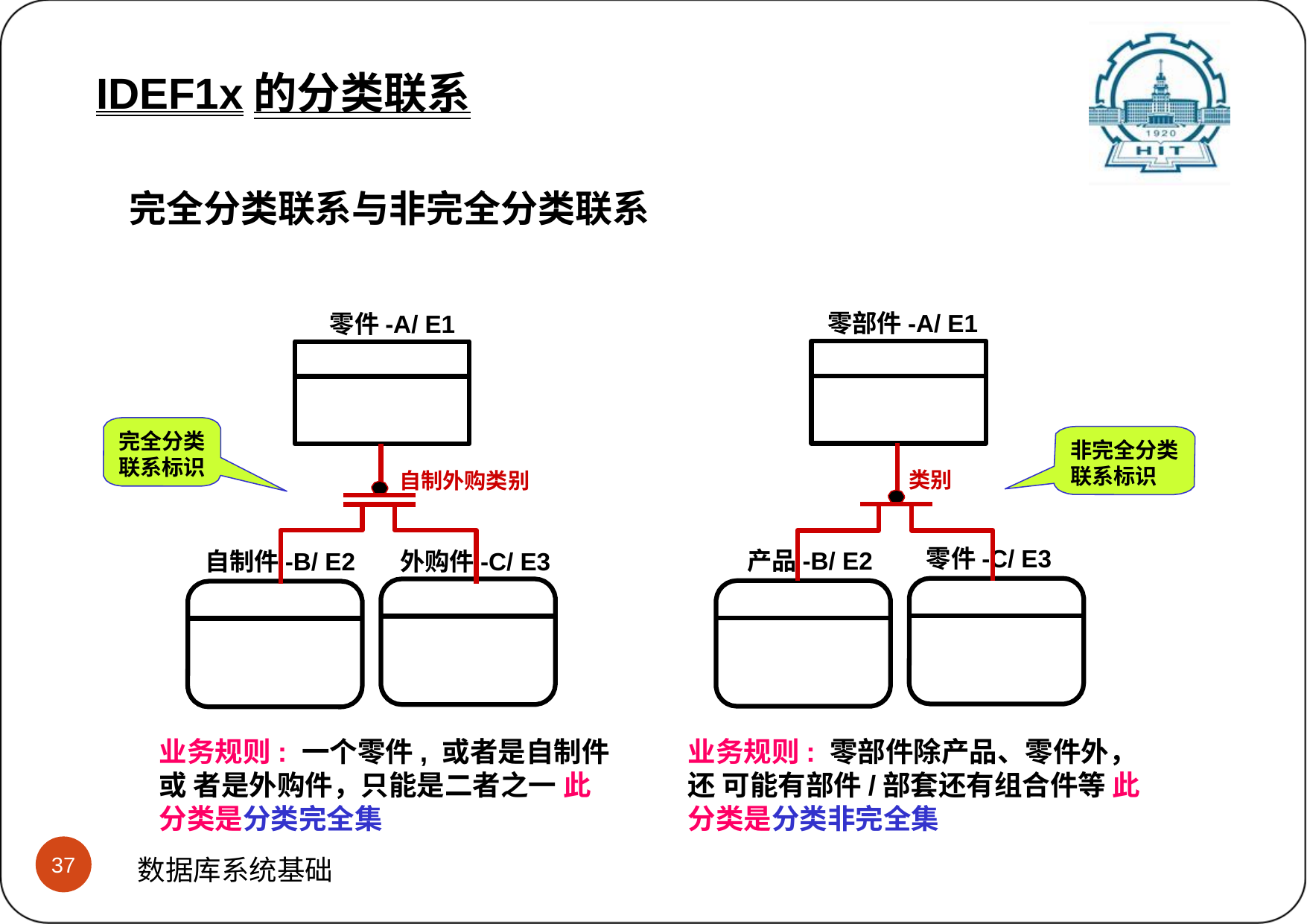

# IDEF1x的分类联系 (4)完全分类联系与非完全分类联系
IDEF1x的分类联系
完全分类联系与非完全分类联系
零部件-A/ E1
零件-A/ E1

完全分类 联系标识
非完全分类 联系标识

类别
自制外购类别

零件-C/ E3
产品-B/ E2
自制件-B/ E2
外购件-C/ E3

业务规则: 一个零件, 或者是自制件或 者是外购件，只能是二者之一 此分类是分类完全集
业务规则: 零部件除产品、零件外，还 可能有部件/部套还有组合件等 此分类是分类非完全集